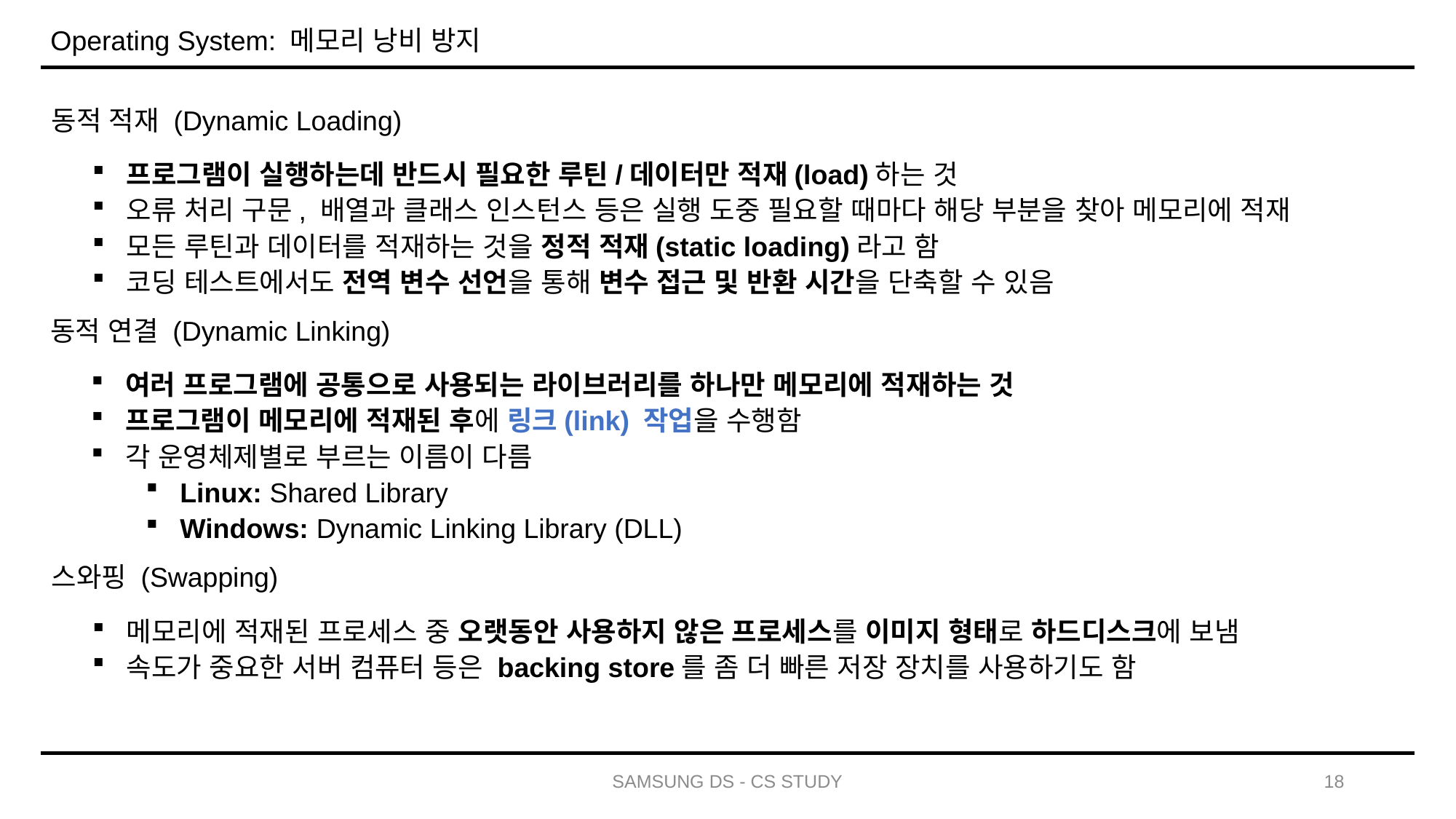

Operating System: 메모리 낭비 방지
동적 적재 (Dynamic Loading)
프로그램이 실행하는데 반드시 필요한 루틴/데이터만 적재(load)하는 것
오류 처리 구문, 배열과 클래스 인스턴스 등은 실행 도중 필요할 때마다 해당 부분을 찾아 메모리에 적재
모든 루틴과 데이터를 적재하는 것을 정적 적재(static loading)라고 함
코딩 테스트에서도 전역 변수 선언을 통해 변수 접근 및 반환 시간을 단축할 수 있음
동적 연결 (Dynamic Linking)
여러 프로그램에 공통으로 사용되는 라이브러리를 하나만 메모리에 적재하는 것
프로그램이 메모리에 적재된 후에 링크(link) 작업을 수행함
각 운영체제별로 부르는 이름이 다름
Linux: Shared Library
Windows: Dynamic Linking Library (DLL)
스와핑 (Swapping)
메모리에 적재된 프로세스 중 오랫동안 사용하지 않은 프로세스를 이미지 형태로 하드디스크에 보냄
속도가 중요한 서버 컴퓨터 등은 backing store를 좀 더 빠른 저장 장치를 사용하기도 함
SAMSUNG DS - CS STUDY
18